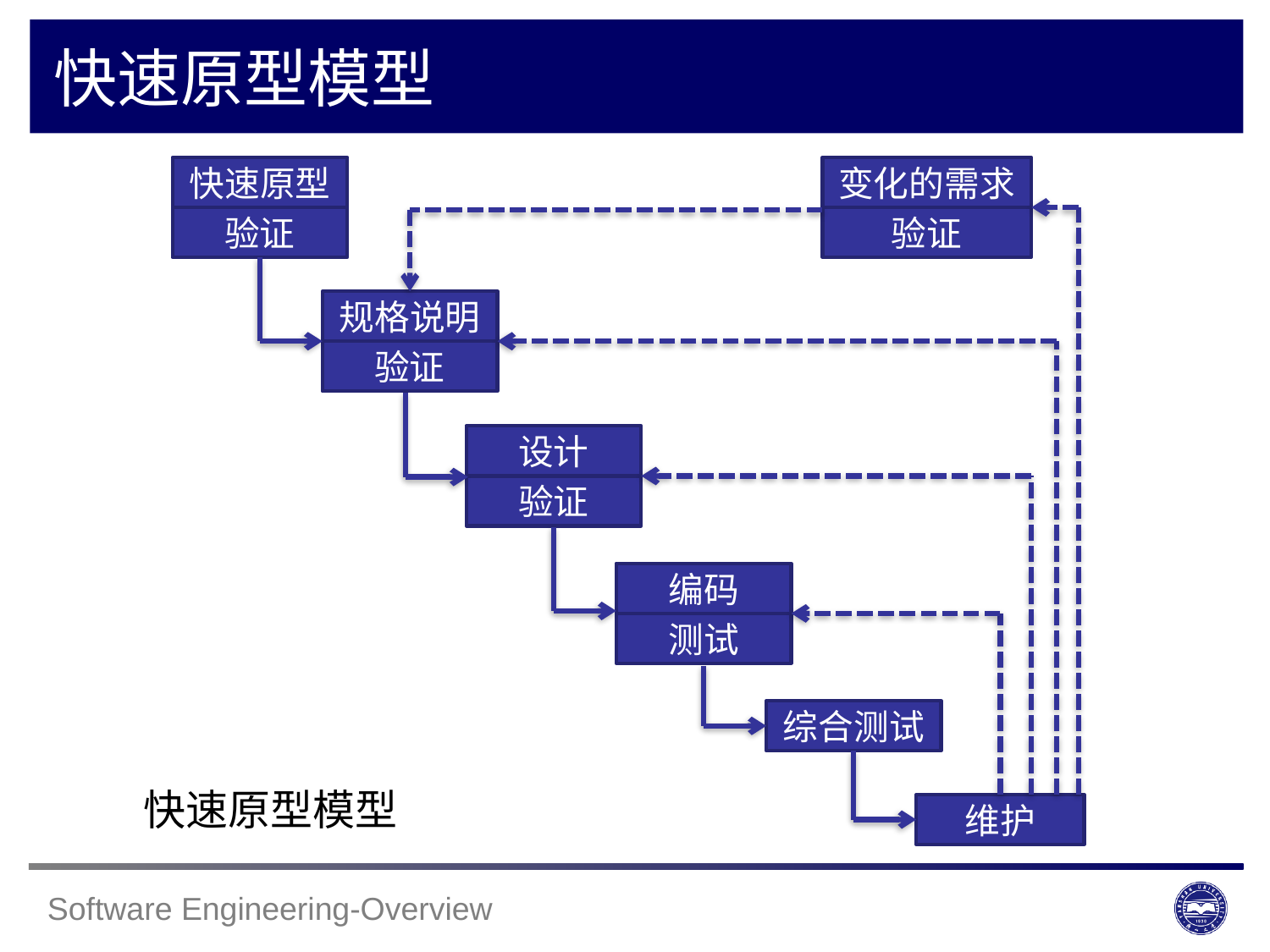

快速原型模型
快速原型
变化的需求
验证
验证
规格说明
验证
设计
验证
编码
测试
综合测试
快速原型模型
维护